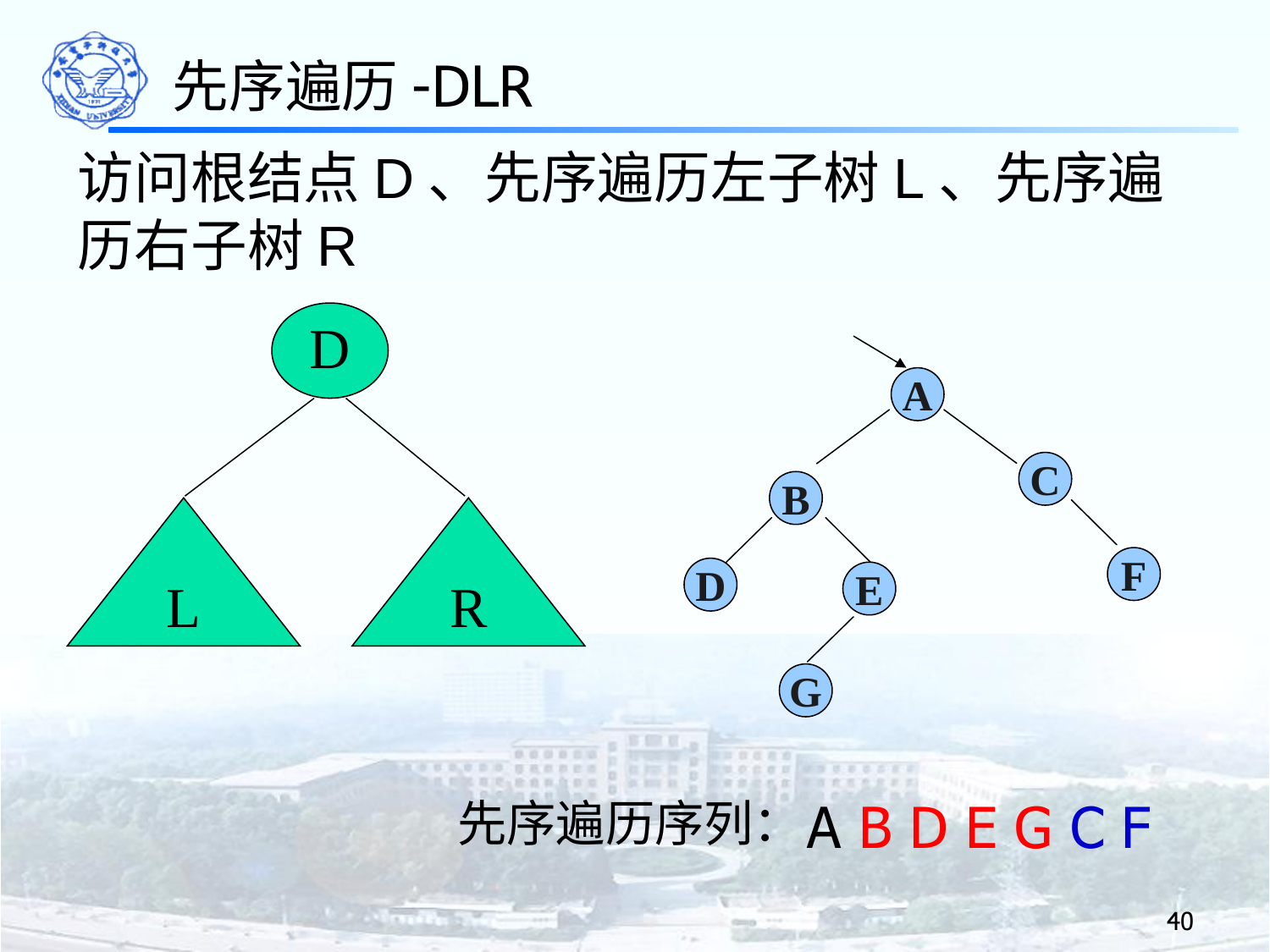

先序遍历-DLR
访问根结点D、先序遍历左子树L、先序遍历右子树R
D

A

C
B

F
D
E

G

L
R
先序遍历序列：
A B D E G C F
40